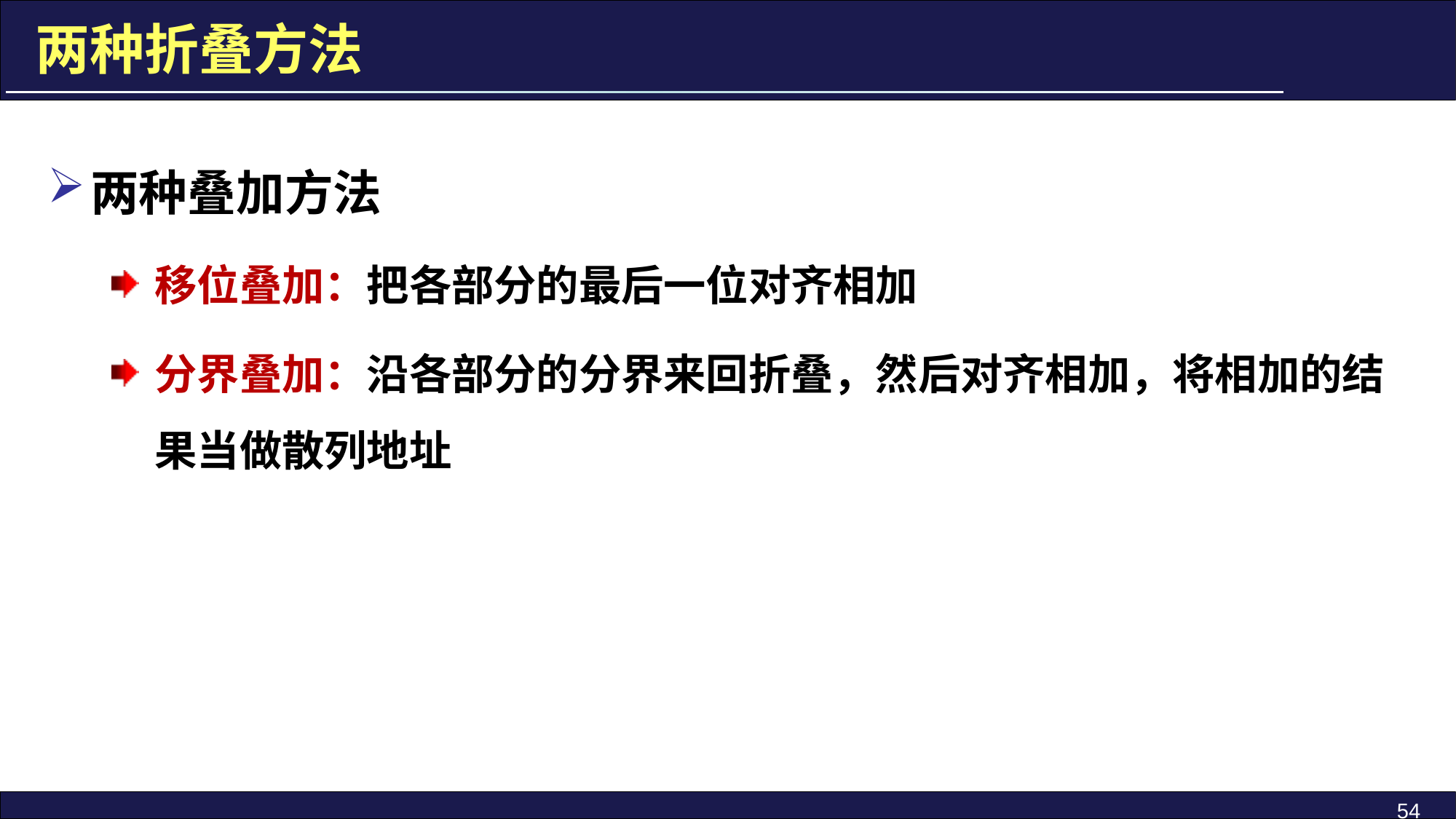

两种折叠方法
两种叠加方法
移位叠加：把各部分的最后一位对齐相加
分界叠加：沿各部分的分界来回折叠，然后对齐相加，将相加的结果当做散列地址
54